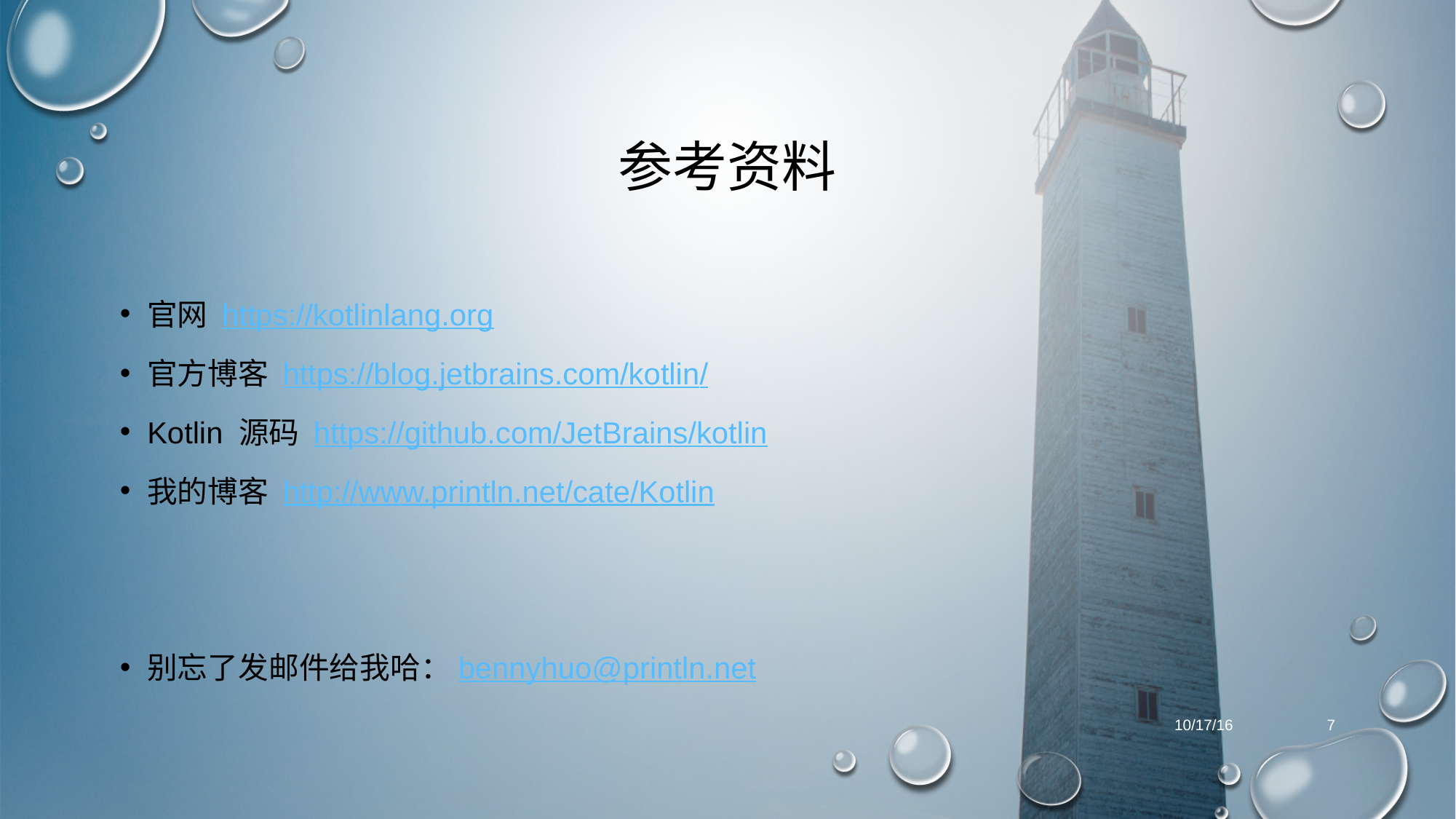

# 参考资料
官网 https://kotlinlang.org
官方博客 https://blog.jetbrains.com/kotlin/
Kotlin 源码 https://github.com/JetBrains/kotlin
我的博客 http://www.println.net/cate/Kotlin

别忘了发邮件给我哈：bennyhuo@println.net

10/17/16
7